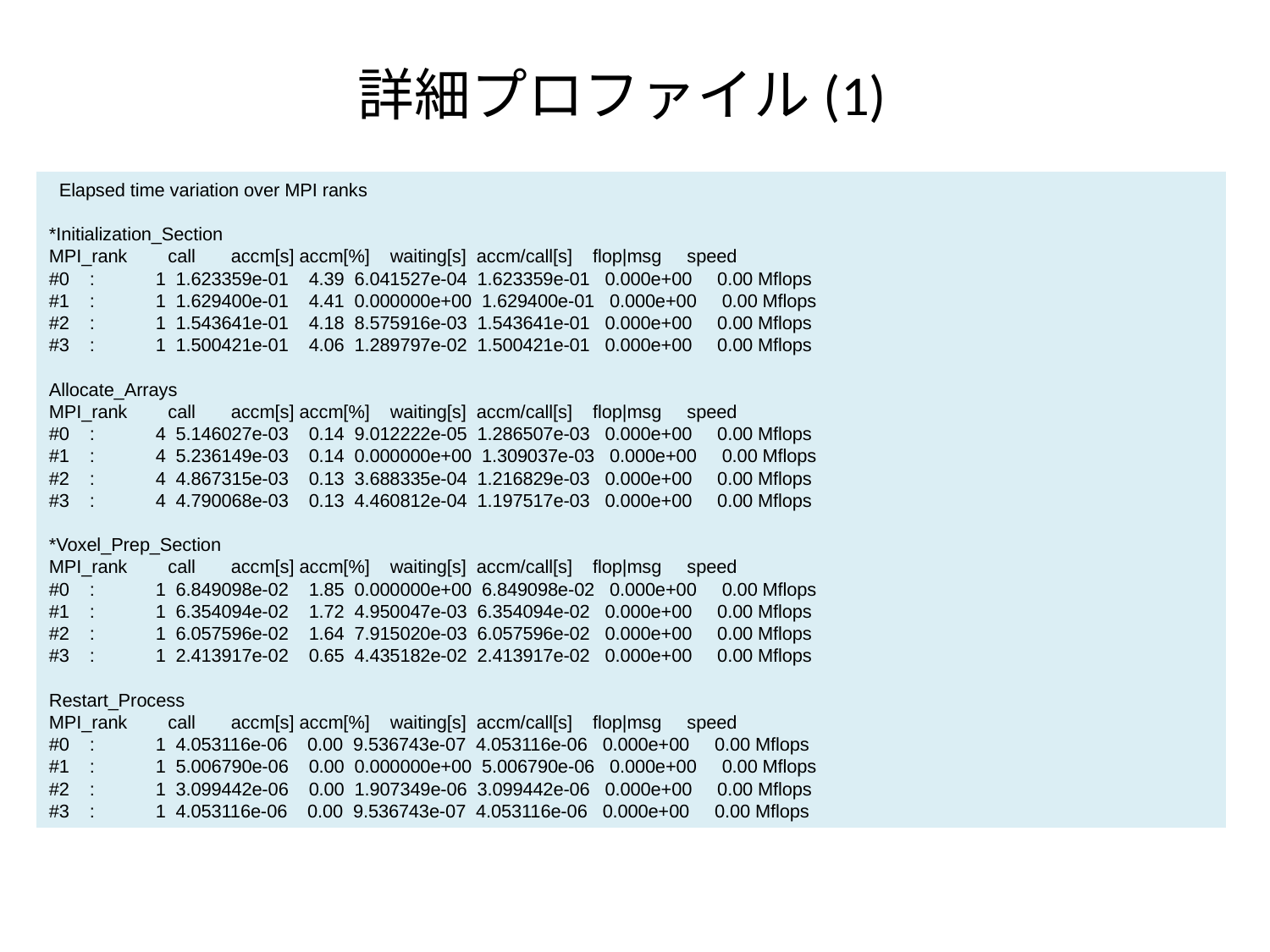

# 詳細プロファイル(1)
  Elapsed time variation over MPI ranks

*Initialization_Section
MPI_rank        call       accm[s] accm[%]    waiting[s]  accm/call[s]    flop|msg     speed
#0    :            1  1.623359e-01    4.39  6.041527e-04  1.623359e-01   0.000e+00     0.00 Mflops
#1    :            1  1.629400e-01    4.41  0.000000e+00  1.629400e-01   0.000e+00     0.00 Mflops
#2    :            1  1.543641e-01    4.18  8.575916e-03  1.543641e-01   0.000e+00     0.00 Mflops
#3    :            1  1.500421e-01    4.06  1.289797e-02  1.500421e-01   0.000e+00     0.00 Mflops

Allocate_Arrays
MPI_rank        call       accm[s] accm[%]    waiting[s]  accm/call[s]    flop|msg     speed
#0    :            4  5.146027e-03    0.14  9.012222e-05  1.286507e-03   0.000e+00     0.00 Mflops
#1    :            4  5.236149e-03    0.14  0.000000e+00  1.309037e-03   0.000e+00     0.00 Mflops
#2    :            4  4.867315e-03    0.13  3.688335e-04  1.216829e-03   0.000e+00     0.00 Mflops
#3    :            4  4.790068e-03    0.13  4.460812e-04  1.197517e-03   0.000e+00     0.00 Mflops

*Voxel_Prep_Section
MPI_rank        call       accm[s] accm[%]    waiting[s]  accm/call[s]    flop|msg     speed
#0    :            1  6.849098e-02    1.85  0.000000e+00  6.849098e-02   0.000e+00     0.00 Mflops
#1    :            1  6.354094e-02    1.72  4.950047e-03  6.354094e-02   0.000e+00     0.00 Mflops
#2    :            1  6.057596e-02    1.64  7.915020e-03  6.057596e-02   0.000e+00     0.00 Mflops
#3    :            1  2.413917e-02    0.65  4.435182e-02  2.413917e-02   0.000e+00     0.00 Mflops

Restart_Process
MPI_rank        call       accm[s] accm[%]    waiting[s]  accm/call[s]    flop|msg     speed
#0    :            1  4.053116e-06    0.00  9.536743e-07  4.053116e-06   0.000e+00     0.00 Mflops
#1    :            1  5.006790e-06    0.00  0.000000e+00  5.006790e-06   0.000e+00     0.00 Mflops
#2    :            1  3.099442e-06    0.00  1.907349e-06  3.099442e-06   0.000e+00     0.00 Mflops
#3    :            1  4.053116e-06    0.00  9.536743e-07  4.053116e-06   0.000e+00     0.00 Mflops